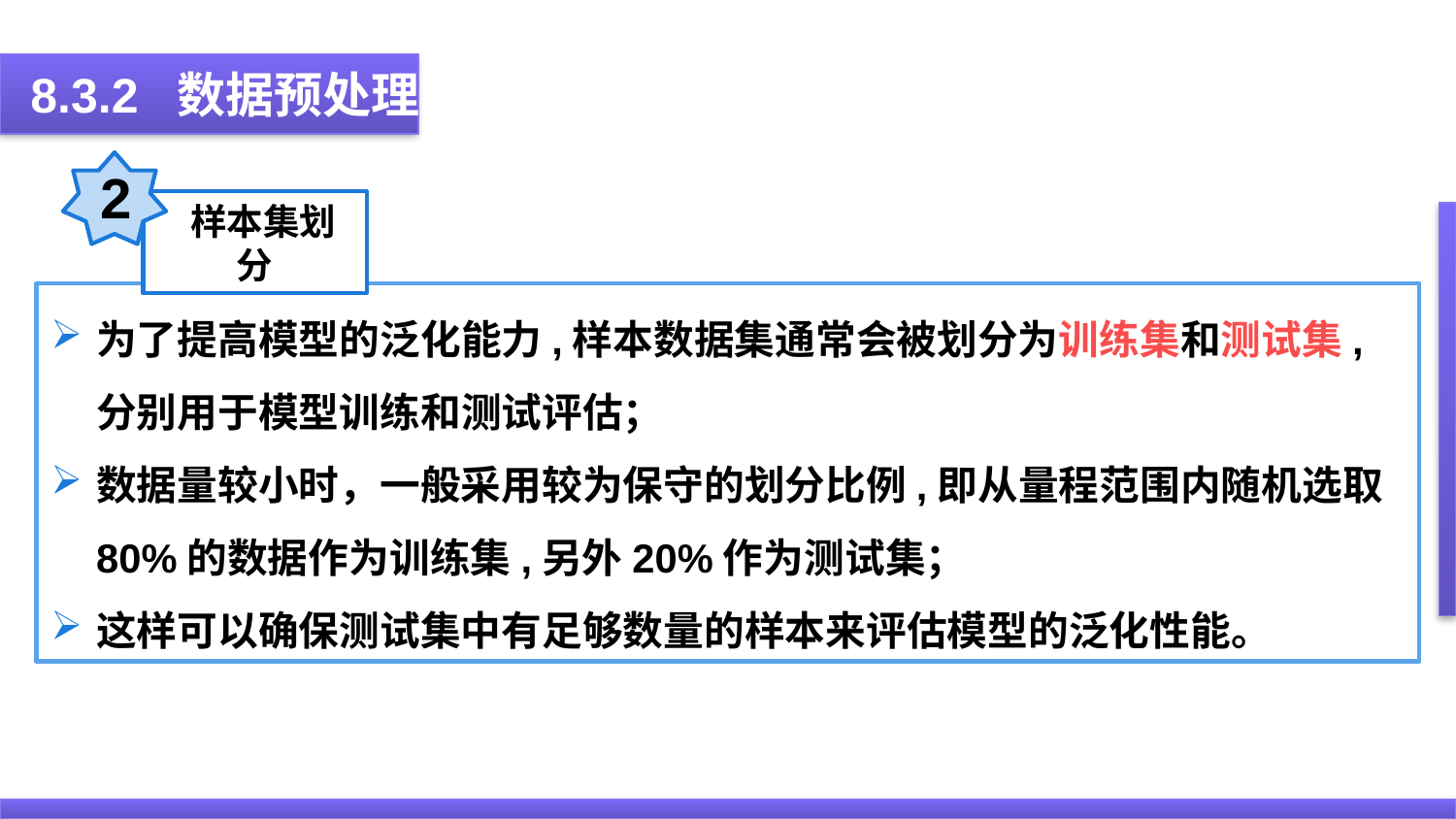

8.3.2  数据预处理
2
 样本集划分
为了提高模型的泛化能力,样本数据集通常会被划分为训练集和测试集,分别用于模型训练和测试评估；
数据量较小时，一般采用较为保守的划分比例,即从量程范围内随机选取80%的数据作为训练集,另外20%作为测试集；
这样可以确保测试集中有足够数量的样本来评估模型的泛化性能。